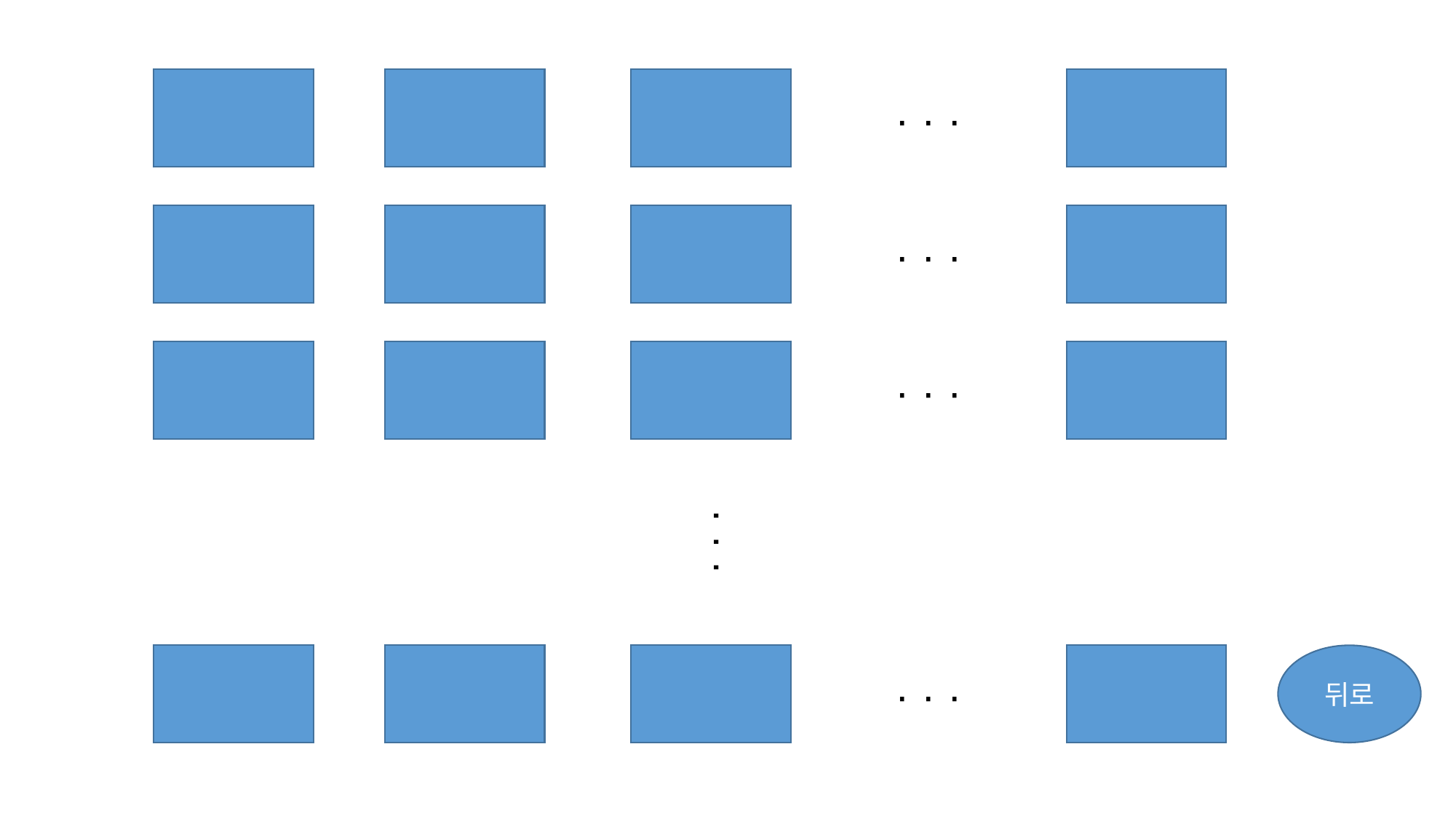

· · ·

· · ·

· · ·
· · ·

뒤로
· · ·